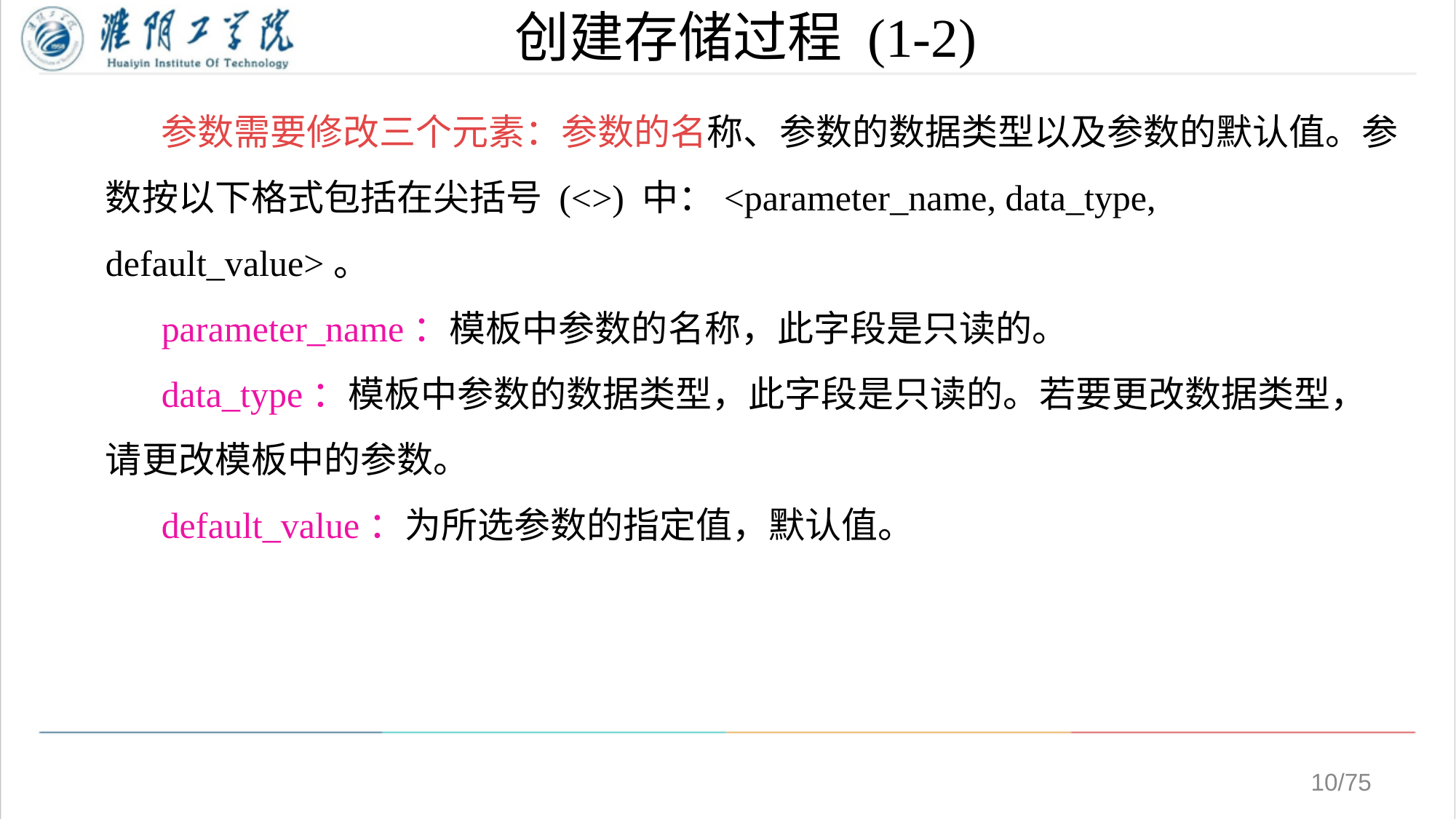

# 创建存储过程 (1-2)
参数需要修改三个元素：参数的名称、参数的数据类型以及参数的默认值。参数按以下格式包括在尖括号 (<>) 中：<parameter_name, data_type, default_value>。
parameter_name：模板中参数的名称，此字段是只读的。
data_type：模板中参数的数据类型，此字段是只读的。若要更改数据类型，请更改模板中的参数。
default_value：为所选参数的指定值，默认值。

10/75